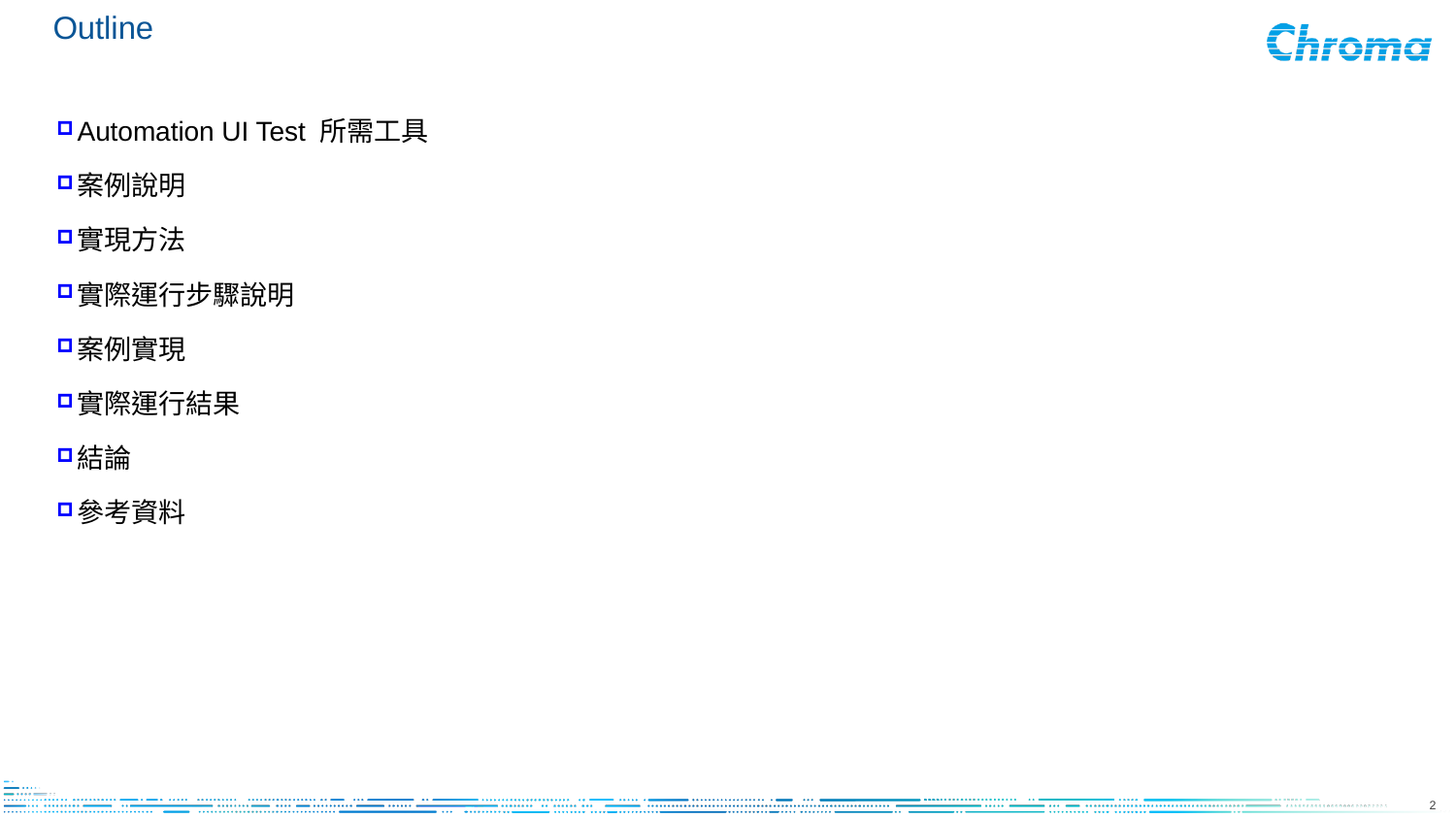

# Outline
Automation UI Test 所需工具
案例說明
實現方法
實際運行步驟說明
案例實現
實際運行結果
結論
參考資料